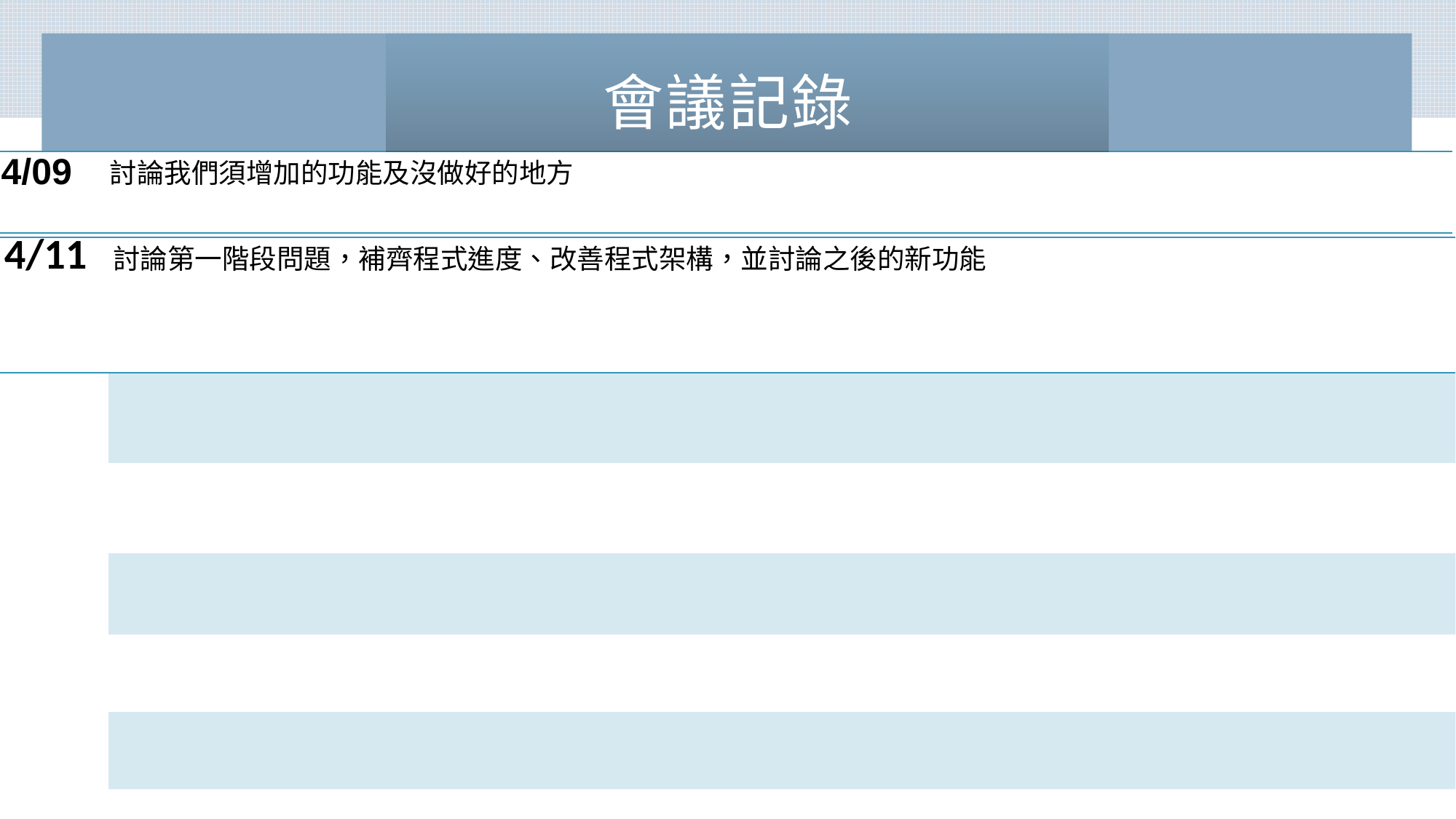

會議記錄

| 4/09 | 討論我們須增加的功能及沒做好的地方 |
| --- | --- |
| 4/11 | 討論第一階段問題，補齊程式進度、改善程式架構，並討論之後的新功能 |
| --- | --- |
|  |  |
|  |  |
|  |  |
|  |  |
|  |  |
|  |  |